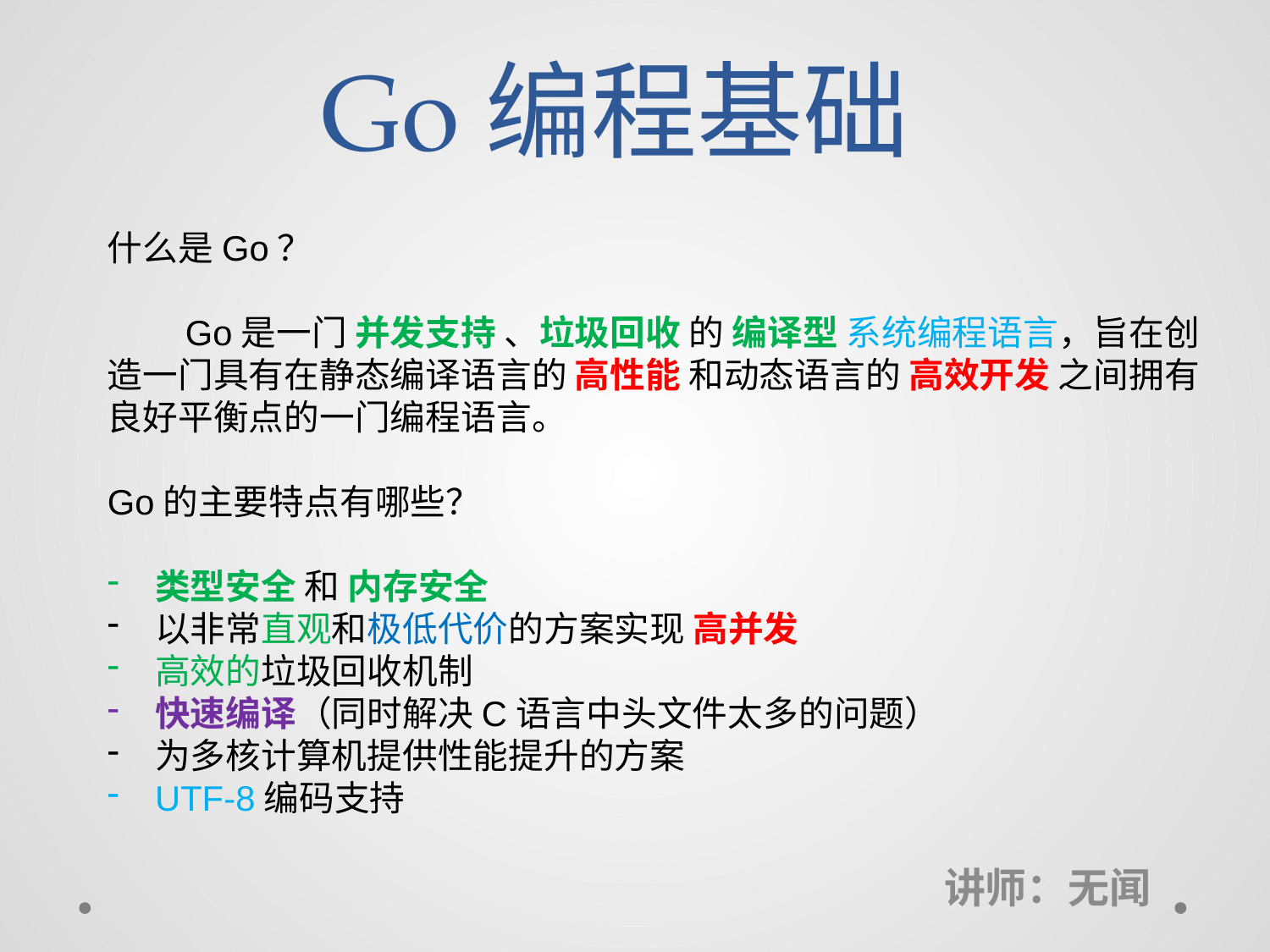

# Go编程基础
什么是Go？

        Go是一门 并发支持 、垃圾回收 的 编译型 系统编程语言，旨在创
造一门具有在静态编译语言的 高性能 和动态语言的 高效开发 之间拥有
良好平衡点的一门编程语言。

Go的主要特点有哪些？

类型安全 和 内存安全
以非常直观和极低代价的方案实现 高并发
高效的垃圾回收机制
快速编译（同时解决C语言中头文件太多的问题）
为多核计算机提供性能提升的方案
UTF-8编码支持
讲师：无闻